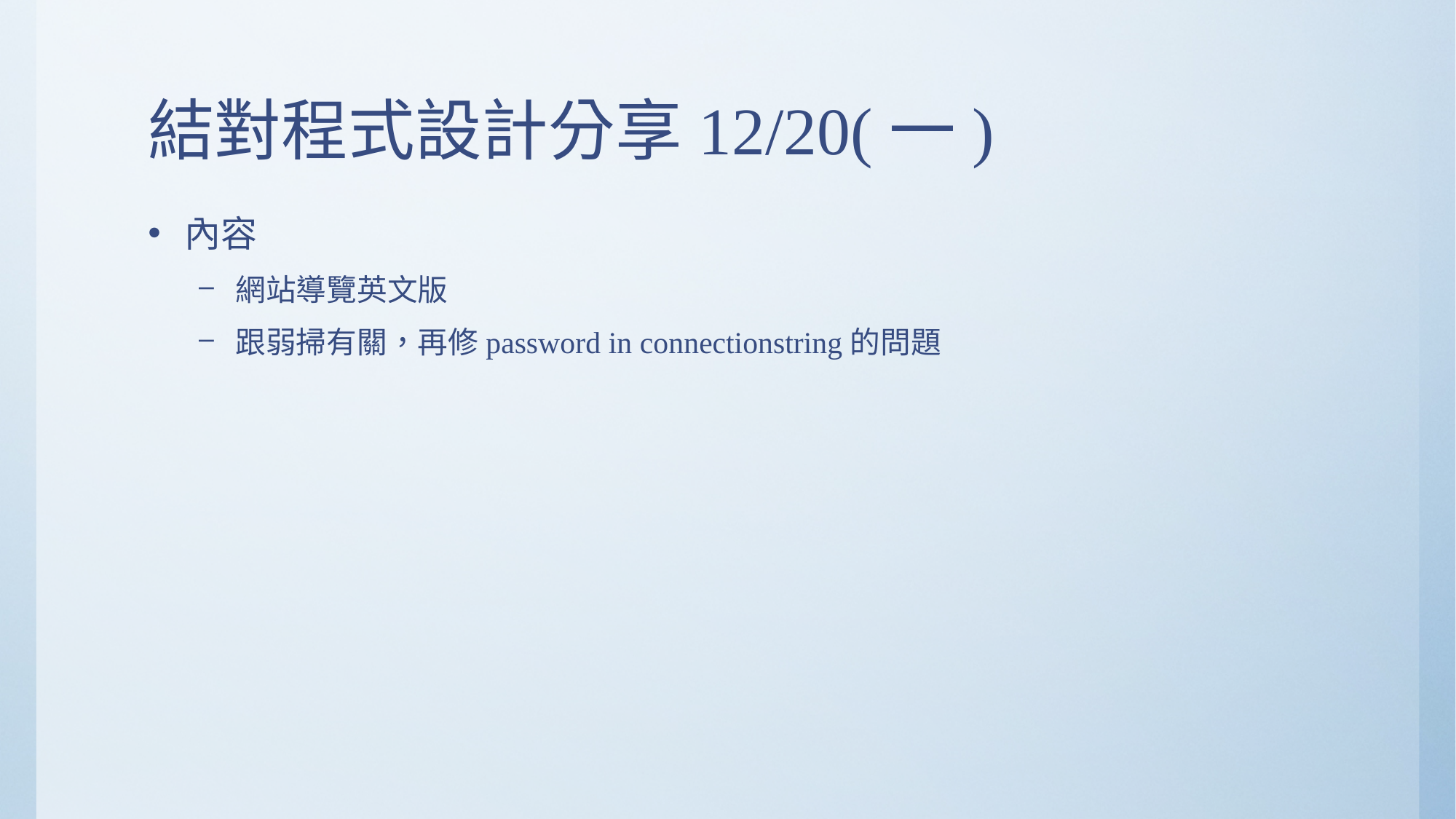

# 結對程式設計分享12/20(一)
內容
網站導覽英文版
跟弱掃有關，再修password in connectionstring的問題